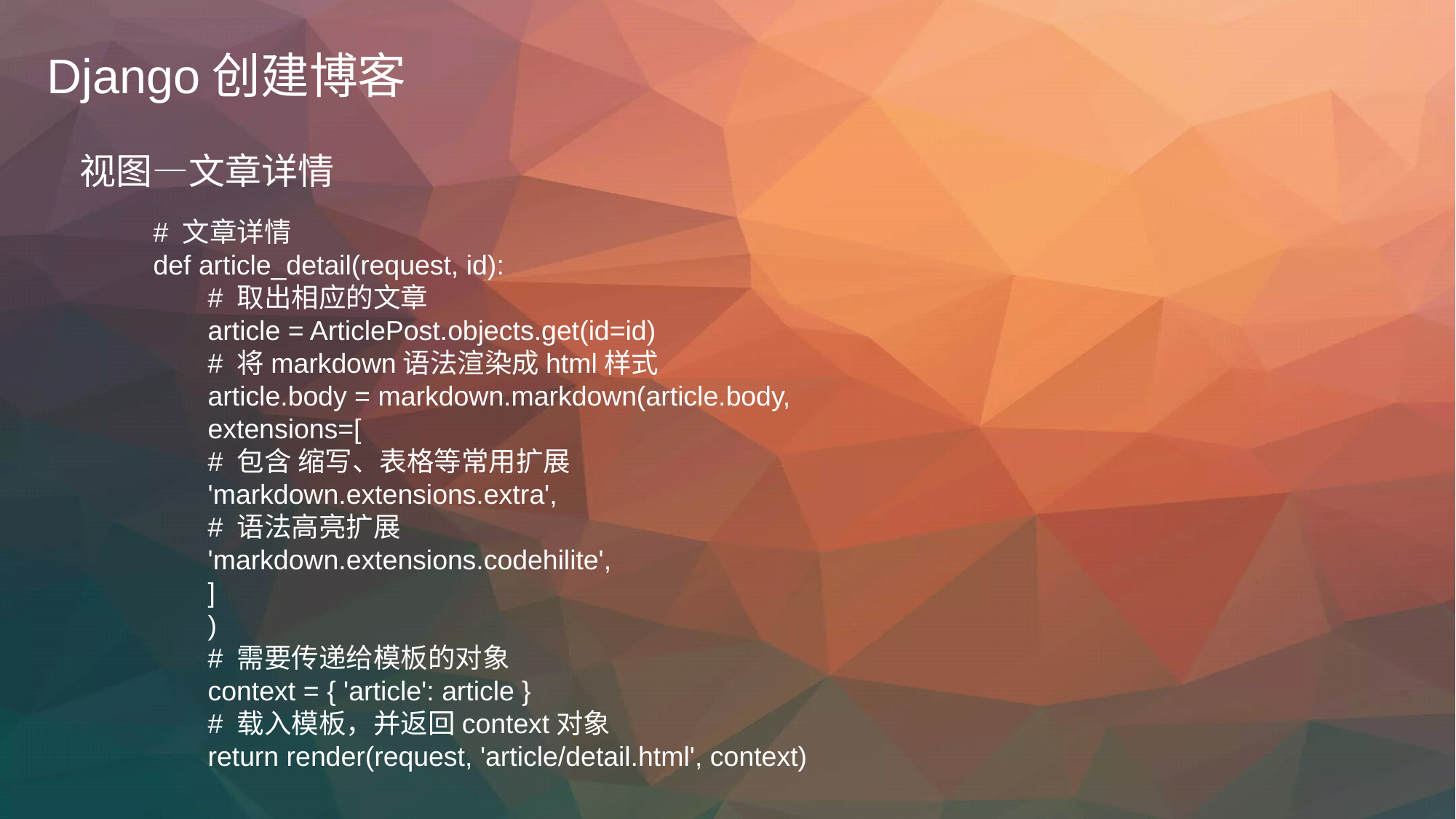

Django创建博客

视图—文章详情

# 文章详情
def article_detail(request, id):
# 取出相应的文章
article = ArticlePost.objects.get(id=id)
# 将markdown语法渲染成html样式
article.body = markdown.markdown(article.body,
extensions=[
# 包含 缩写、表格等常用扩展
'markdown.extensions.extra',
# 语法高亮扩展
'markdown.extensions.codehilite',
]
)
# 需要传递给模板的对象
context = { 'article': article }
# 载入模板，并返回context对象
return render(request, 'article/detail.html', context)